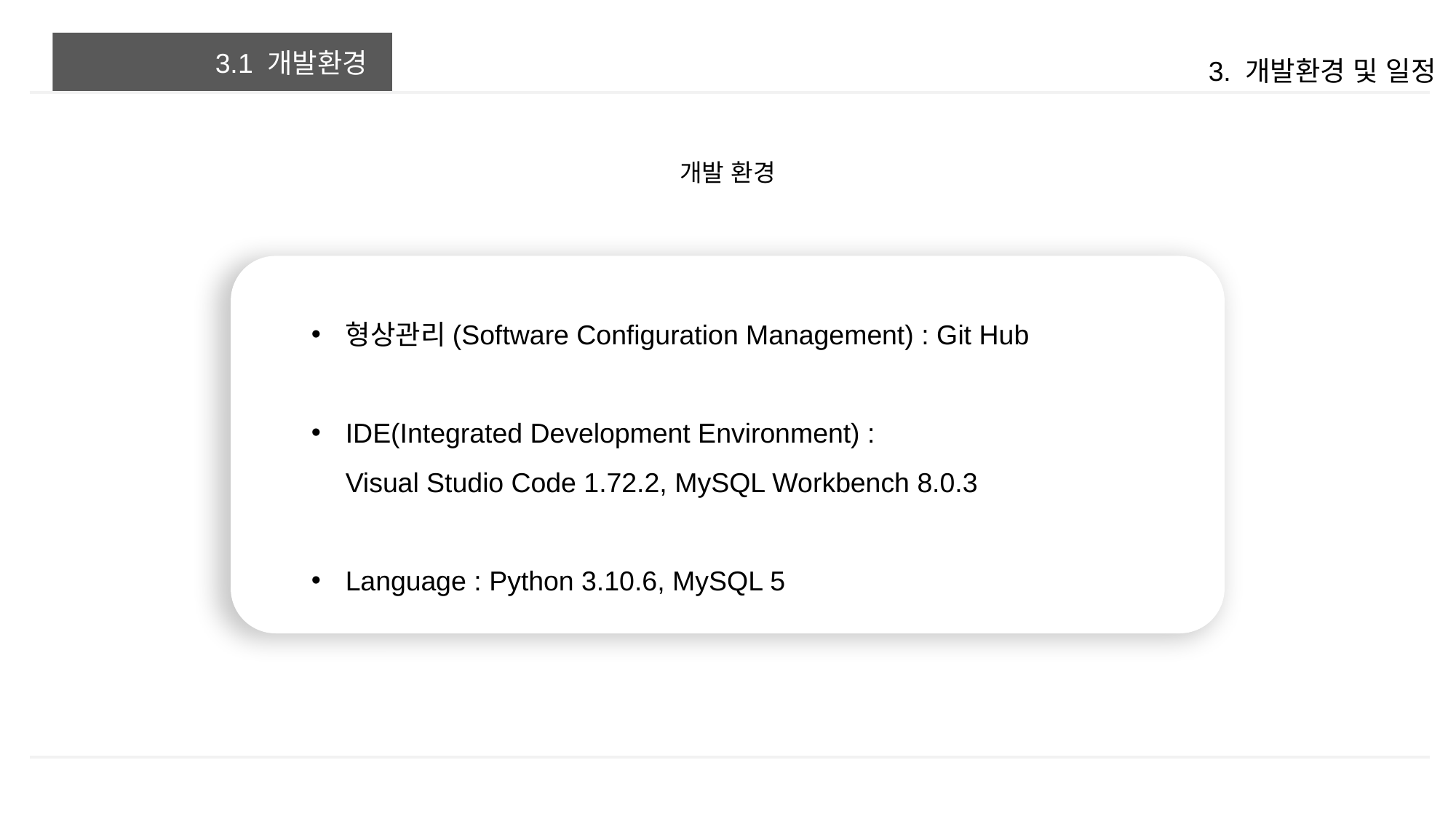

# 3.1 개발환경
3. 개발환경 및 일정
개발 환경

형상관리(Software Configuration Management) : Git Hub

IDE(Integrated Development Environment) :
Visual Studio Code 1.72.2, MySQL Workbench 8.0.3

Language : Python 3.10.6, MySQL 5